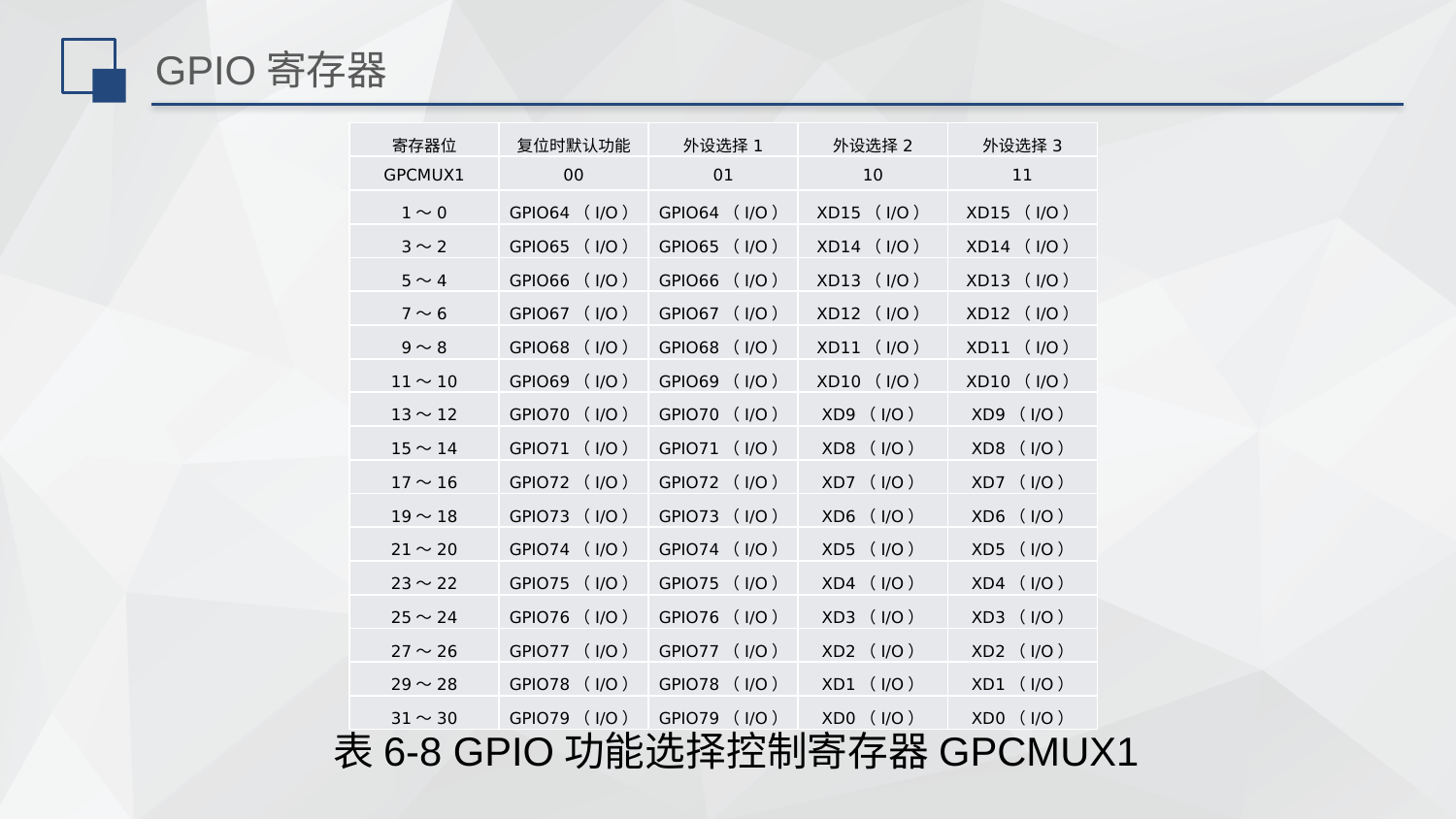

# GPIO寄存器
| 寄存器位 | 复位时默认功能 | 外设选择1 | 外设选择2 | 外设选择3 |
| --- | --- | --- | --- | --- |
| GPCMUX1 | 00 | 01 | 10 | 11 |
| 1～0 | GPIO64（I/O） | GPIO64（I/O） | XD15（I/O） | XD15（I/O） |
| 3～2 | GPIO65（I/O） | GPIO65（I/O） | XD14（I/O） | XD14（I/O） |
| 5～4 | GPIO66（I/O） | GPIO66（I/O） | XD13（I/O） | XD13（I/O） |
| 7～6 | GPIO67（I/O） | GPIO67（I/O） | XD12（I/O） | XD12（I/O） |
| 9～8 | GPIO68（I/O） | GPIO68（I/O） | XD11（I/O） | XD11（I/O） |
| 11～10 | GPIO69（I/O） | GPIO69（I/O） | XD10（I/O） | XD10（I/O） |
| 13～12 | GPIO70（I/O） | GPIO70（I/O） | XD9（I/O） | XD9（I/O） |
| 15～14 | GPIO71（I/O） | GPIO71（I/O） | XD8（I/O） | XD8（I/O） |
| 17～16 | GPIO72（I/O） | GPIO72（I/O） | XD7（I/O） | XD7（I/O） |
| 19～18 | GPIO73（I/O） | GPIO73（I/O） | XD6（I/O） | XD6（I/O） |
| 21～20 | GPIO74（I/O） | GPIO74（I/O） | XD5（I/O） | XD5（I/O） |
| 23～22 | GPIO75（I/O） | GPIO75（I/O） | XD4（I/O） | XD4（I/O） |
| 25～24 | GPIO76（I/O） | GPIO76（I/O） | XD3（I/O） | XD3（I/O） |
| 27～26 | GPIO77（I/O） | GPIO77（I/O） | XD2（I/O） | XD2（I/O） |
| 29～28 | GPIO78（I/O） | GPIO78（I/O） | XD1（I/O） | XD1（I/O） |
| 31～30 | GPIO79（I/O） | GPIO79（I/O） | XD0（I/O） | XD0（I/O） |
表6-8 GPIO功能选择控制寄存器GPCMUX1